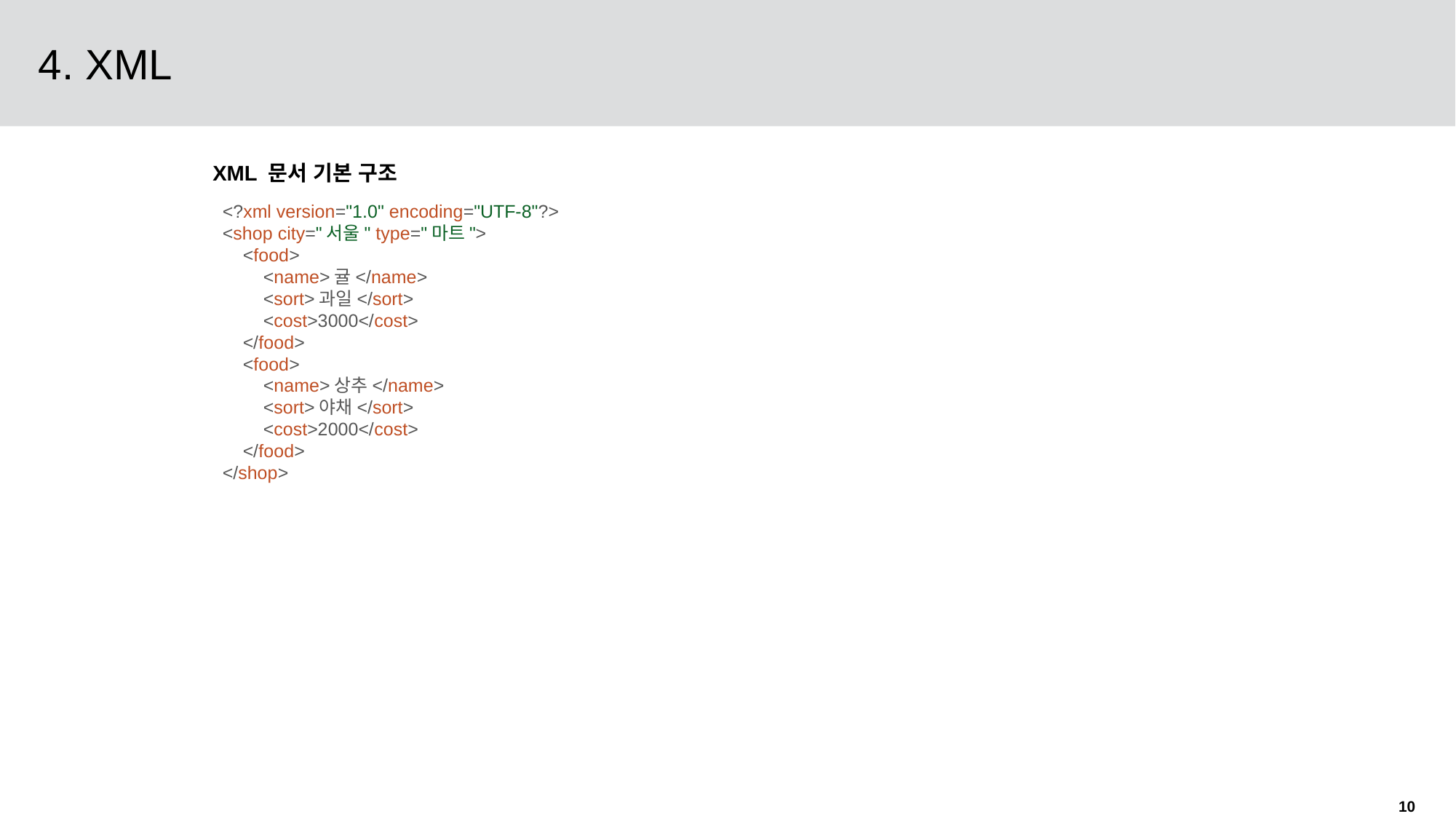

# C22 – Company uploads data through XML files
4. XML
XML
XML 문서 기본 구조
<?xml version="1.0" encoding="UTF-8"?>
<shop city="서울" type="마트">
    <food>
        <name>귤</name>
        <sort>과일</sort>
        <cost>3000</cost>
    </food>
    <food>
        <name>상추</name>
        <sort>야채</sort>
        <cost>2000</cost>
    </food>
</shop>